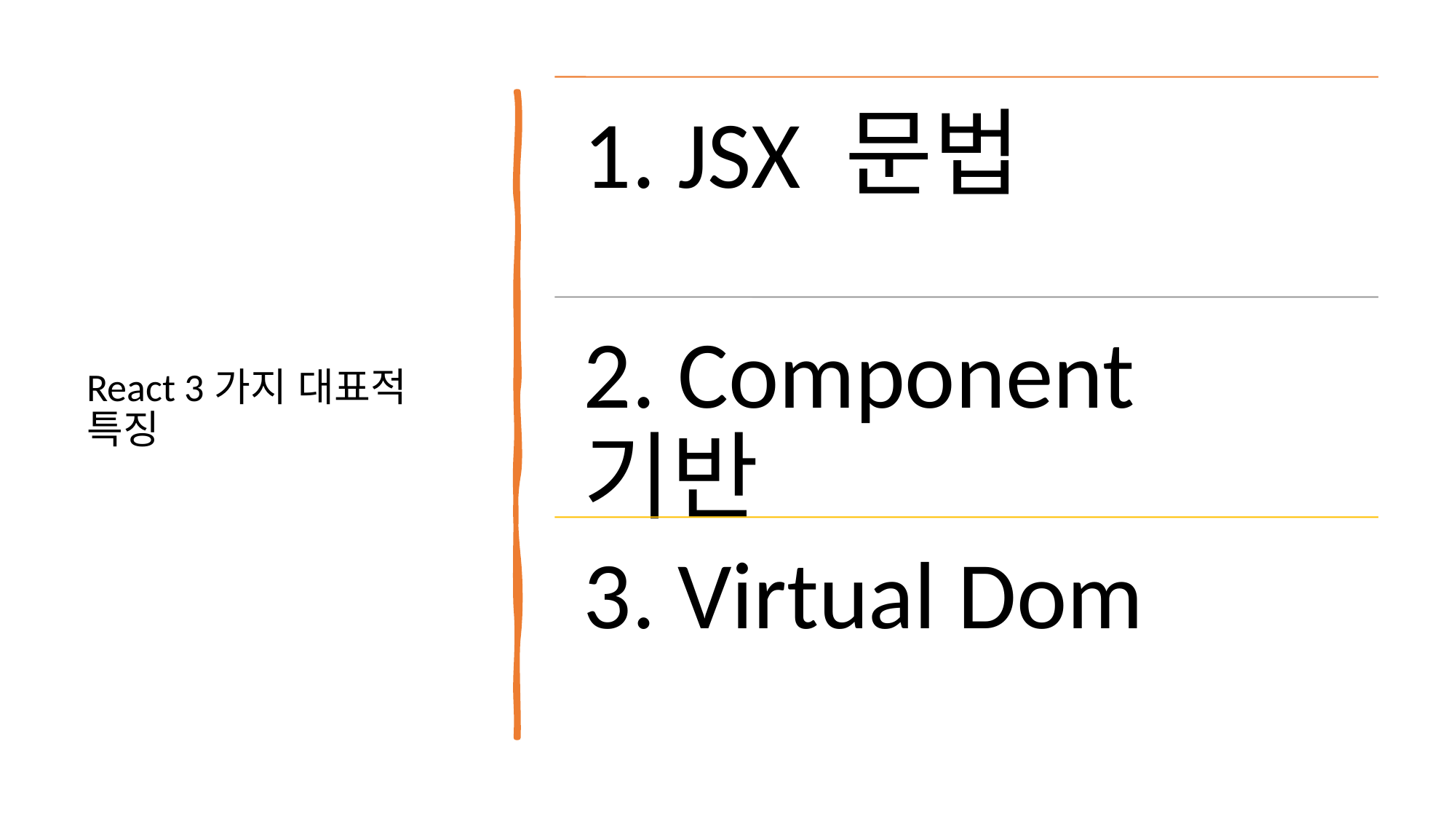

1. JSX 문법
2. Component 기반
3. Virtual Dom
# React 3가지 대표적 특징